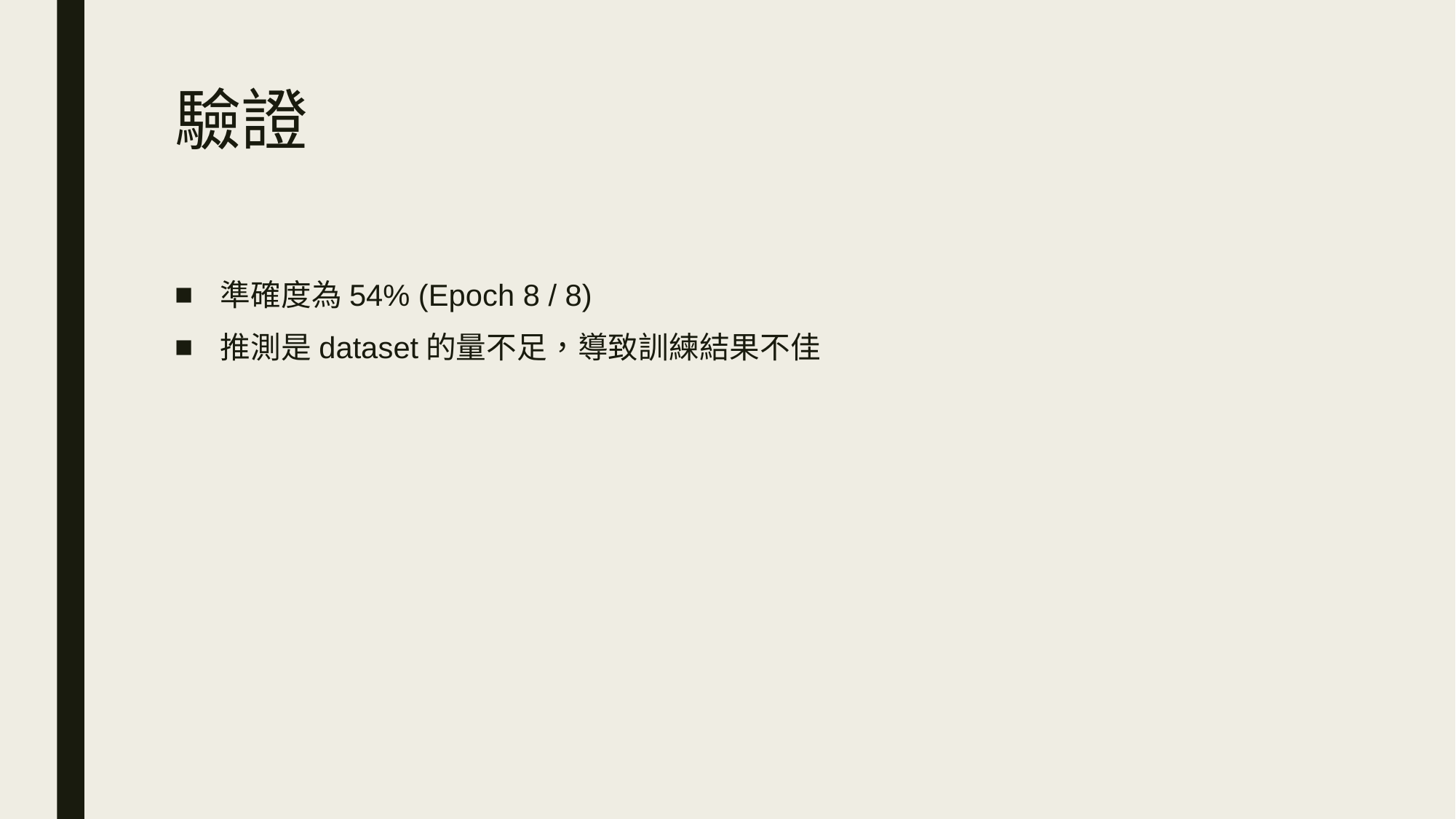

# 驗證
準確度為54% (Epoch 8 / 8)
推測是dataset的量不足，導致訓練結果不佳